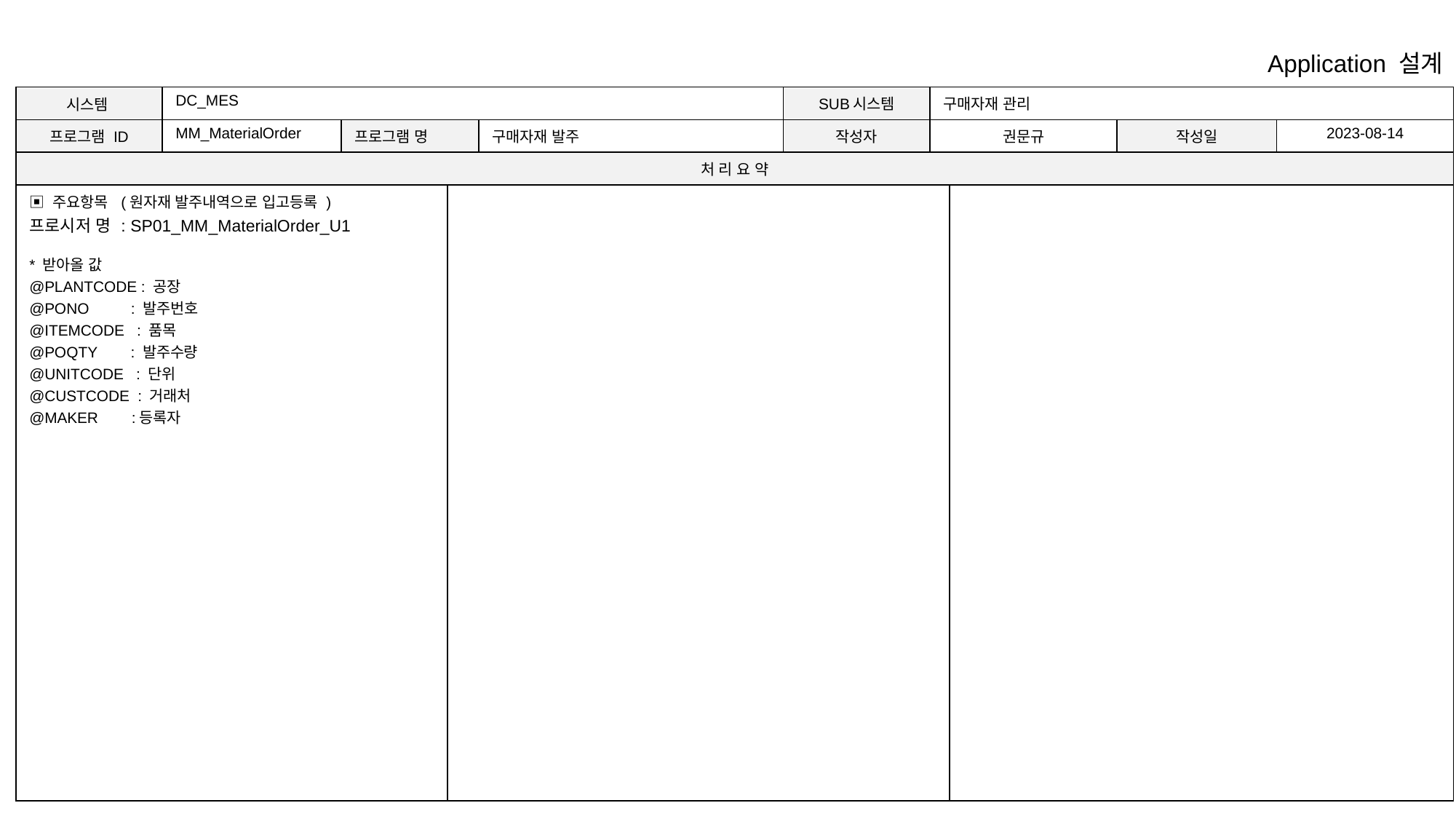

Application 설계
| 시스템 | DC\_MES |  |  |  | SUB시스템 | 구매자재 관리 |  |  |  |
| --- | --- | --- | --- | --- | --- | --- | --- | --- | --- |
| 프로그램 ID | MM\_MaterialOrder | 프로그램 명 |  | 구매자재 발주 | 작성자 | 권문규 |  | 작성일 | 2023-08-14 |
| 처 리 요 약 |  |  |  |  |  |  |  |  |  |
| ▣ 주요항목 (원자재 발주내역으로 입고등록 ) 프로시저 명 : SP01\_MM\_MaterialOrder\_U1 \* 받아올 값 @PLANTCODE : 공장 @PONO : 발주번호 @ITEMCODE : 품목 @POQTY : 발주수량 @UNITCODE : 단위 @CUSTCODE : 거래처 @MAKER :등록자 |  |  |  |  |  |  |  |  |  |